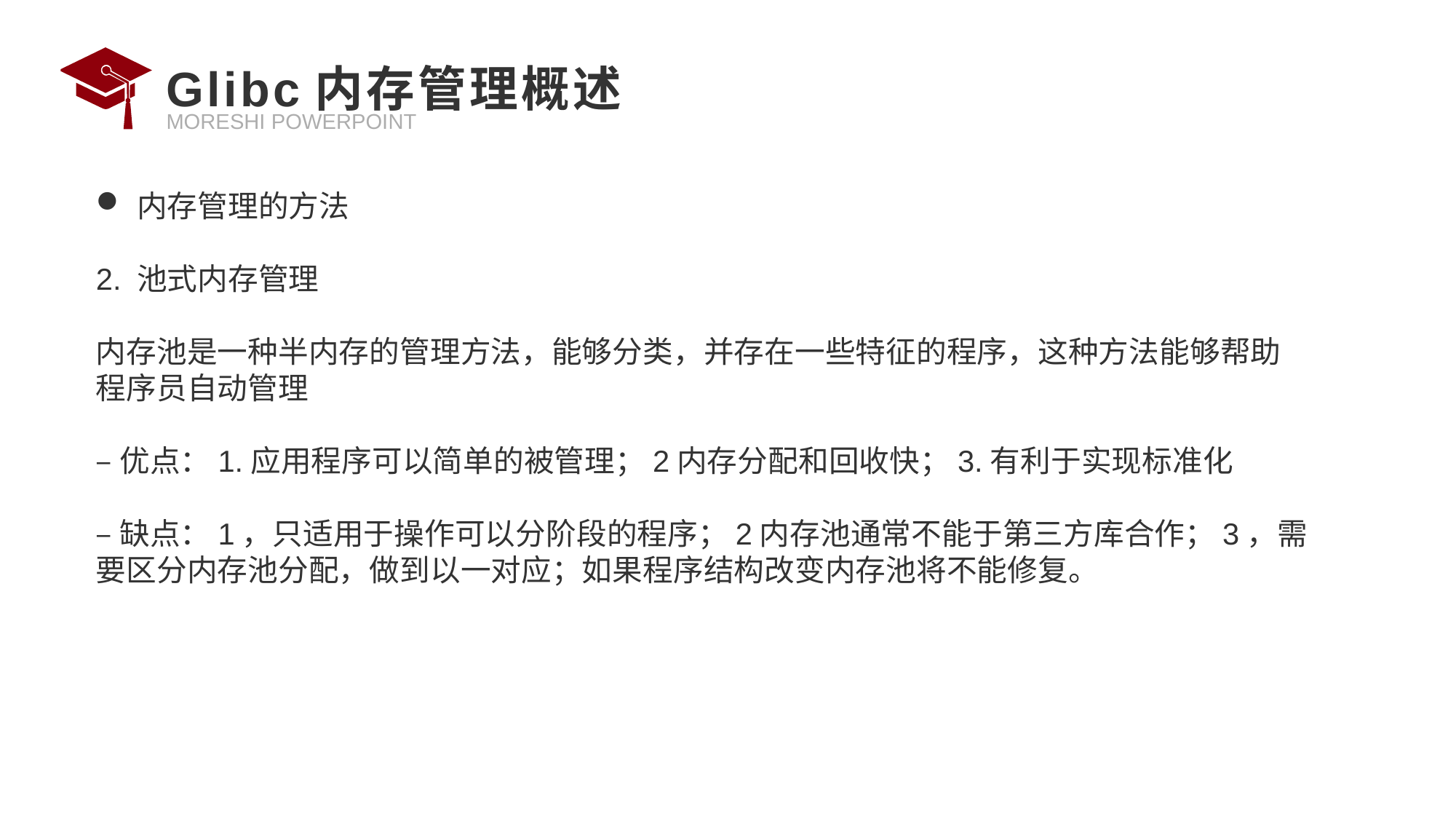

# Glibc内存管理概述
内存管理的方法

2. 池式内存管理

内存池是一种半内存的管理方法，能够分类，并存在一些特征的程序，这种方法能够帮助程序员自动管理

–优点：1.应用程序可以简单的被管理；2内存分配和回收快；3.有利于实现标准化

–缺点：1，只适用于操作可以分阶段的程序；2内存池通常不能于第三方库合作；3，需要区分内存池分配，做到以一对应；如果程序结构改变内存池将不能修复。